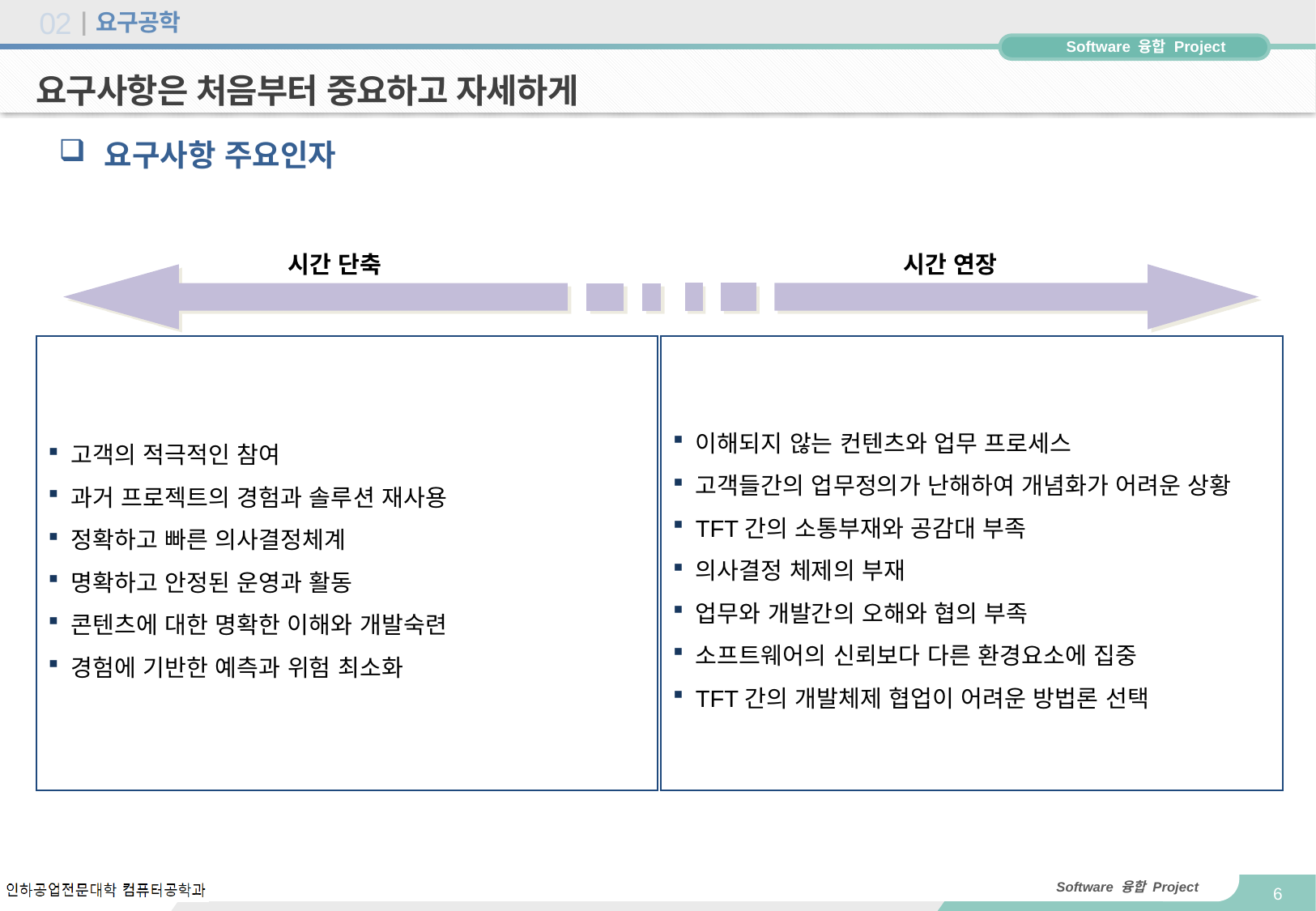

# 요구공학
02
요구사항은 처음부터 중요하고 자세하게
요구사항 주요인자
시간 단축
시간 연장

고객의 적극적인 참여
과거 프로젝트의 경험과 솔루션 재사용
정확하고 빠른 의사결정체계
명확하고 안정된 운영과 활동
콘텐츠에 대한 명확한 이해와 개발숙련
경험에 기반한 예측과 위험 최소화

이해되지 않는 컨텐츠와 업무 프로세스
고객들간의 업무정의가 난해하여 개념화가 어려운 상황
TFT간의 소통부재와 공감대 부족
의사결정 체제의 부재
업무와 개발간의 오해와 협의 부족
소프트웨어의 신뢰보다 다른 환경요소에 집중
TFT간의 개발체제 협업이 어려운 방법론 선택